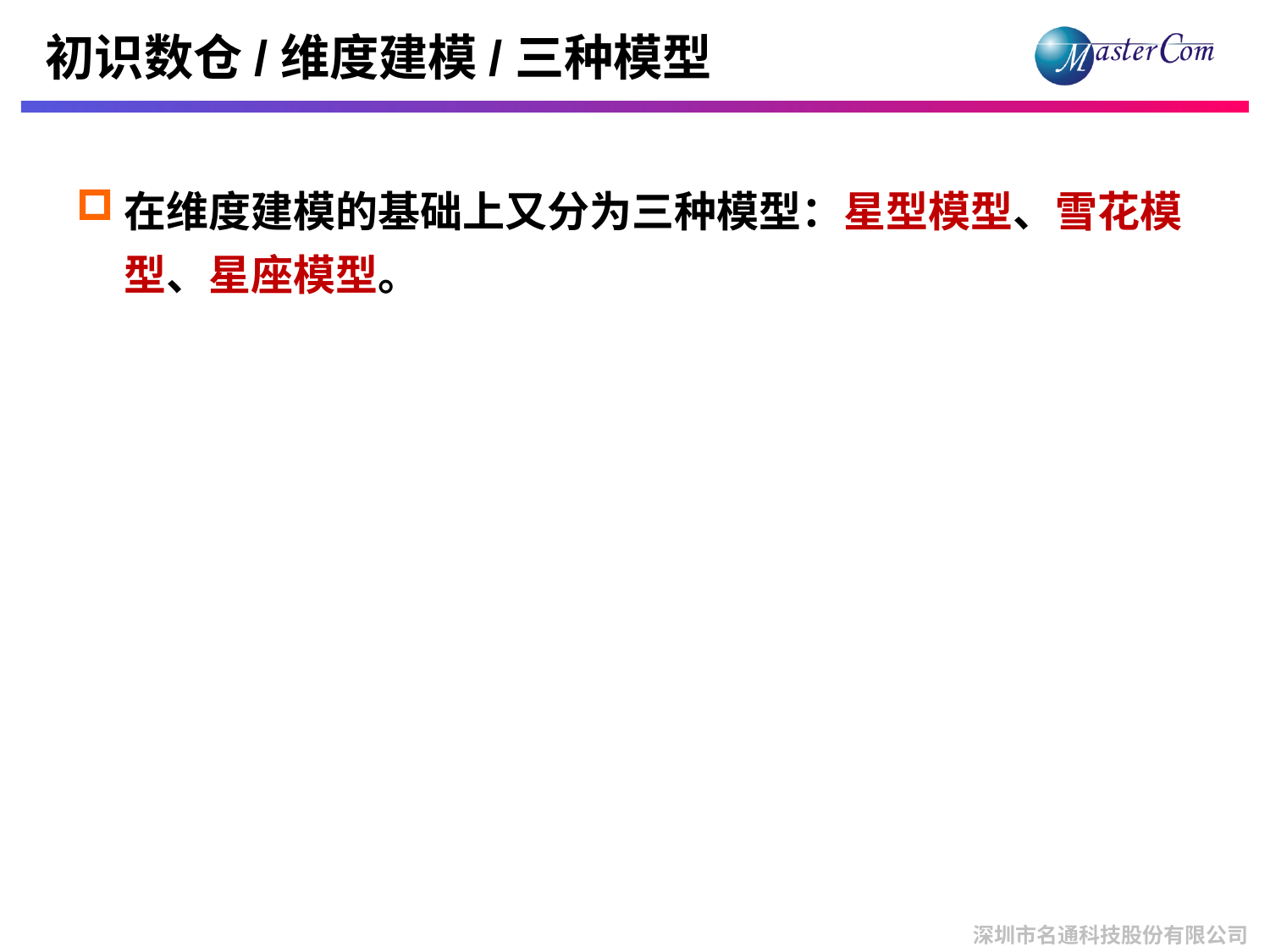

# 初识数仓/维度建模/三种模型
在维度建模的基础上又分为三种模型：星型模型、雪花模型、星座模型。